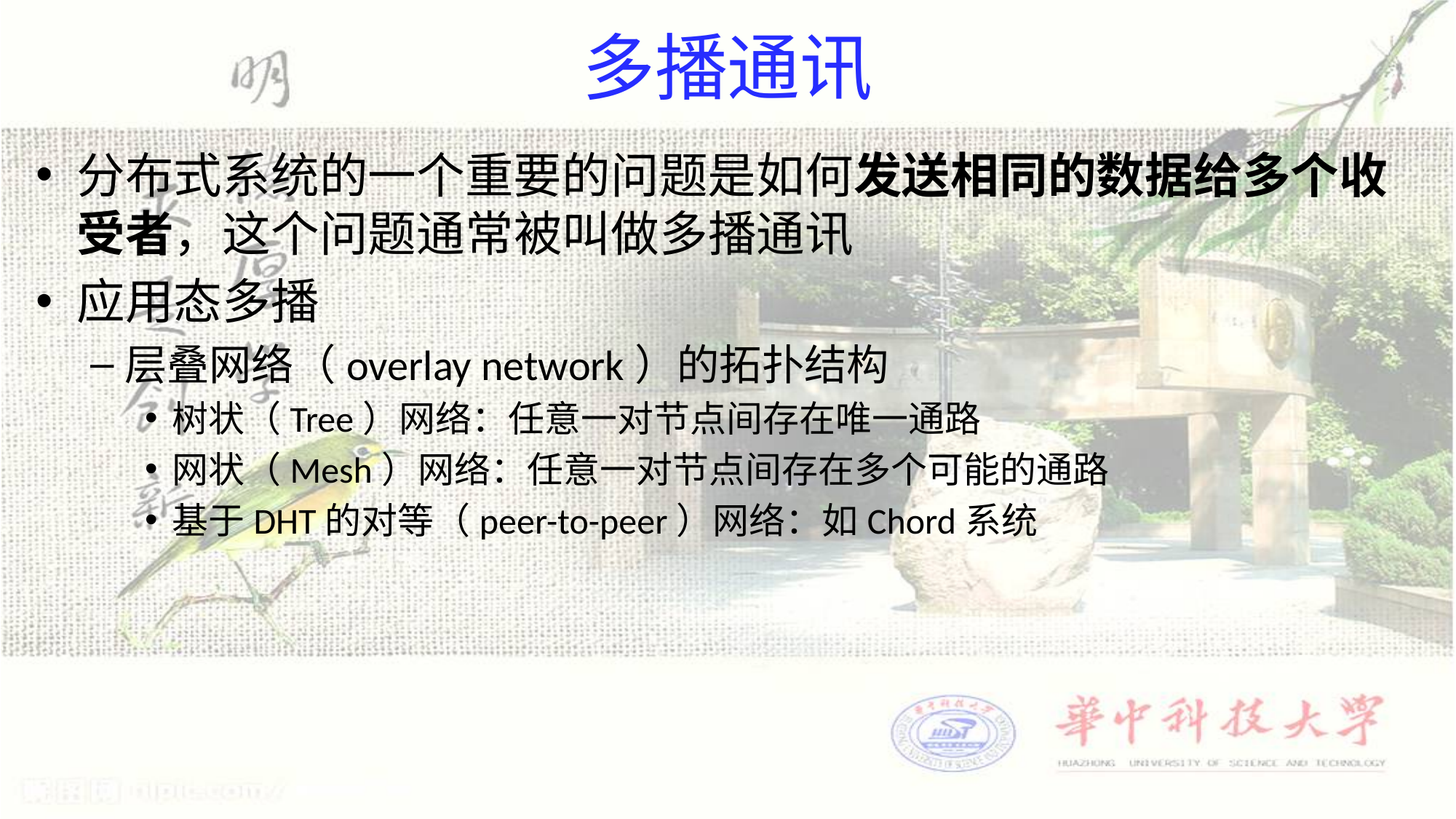

# 多播通讯
分布式系统的一个重要的问题是如何发送相同的数据给多个收受者，这个问题通常被叫做多播通讯
应用态多播
层叠网络（overlay network）的拓扑结构
树状（Tree）网络：任意一对节点间存在唯一通路
网状（Mesh）网络：任意一对节点间存在多个可能的通路
基于DHT的对等（peer-to-peer）网络：如Chord系统